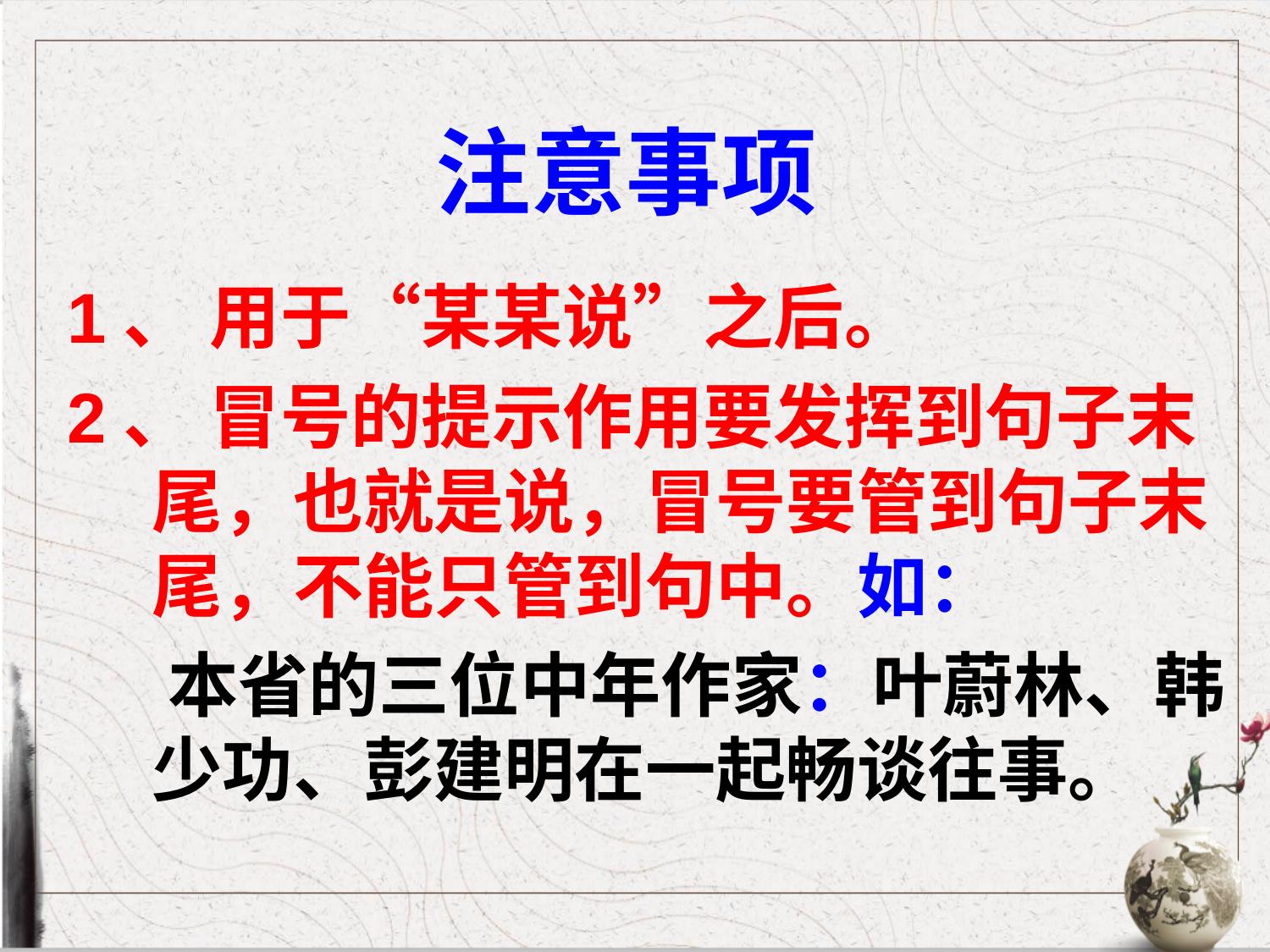

# 注意事项
1、 用于“某某说”之后。
2、 冒号的提示作用要发挥到句子末   尾，也就是说，冒号要管到句子末尾，不能只管到句中。如：
      本省的三位中年作家：叶蔚林、韩少功、彭建明在一起畅谈往事。